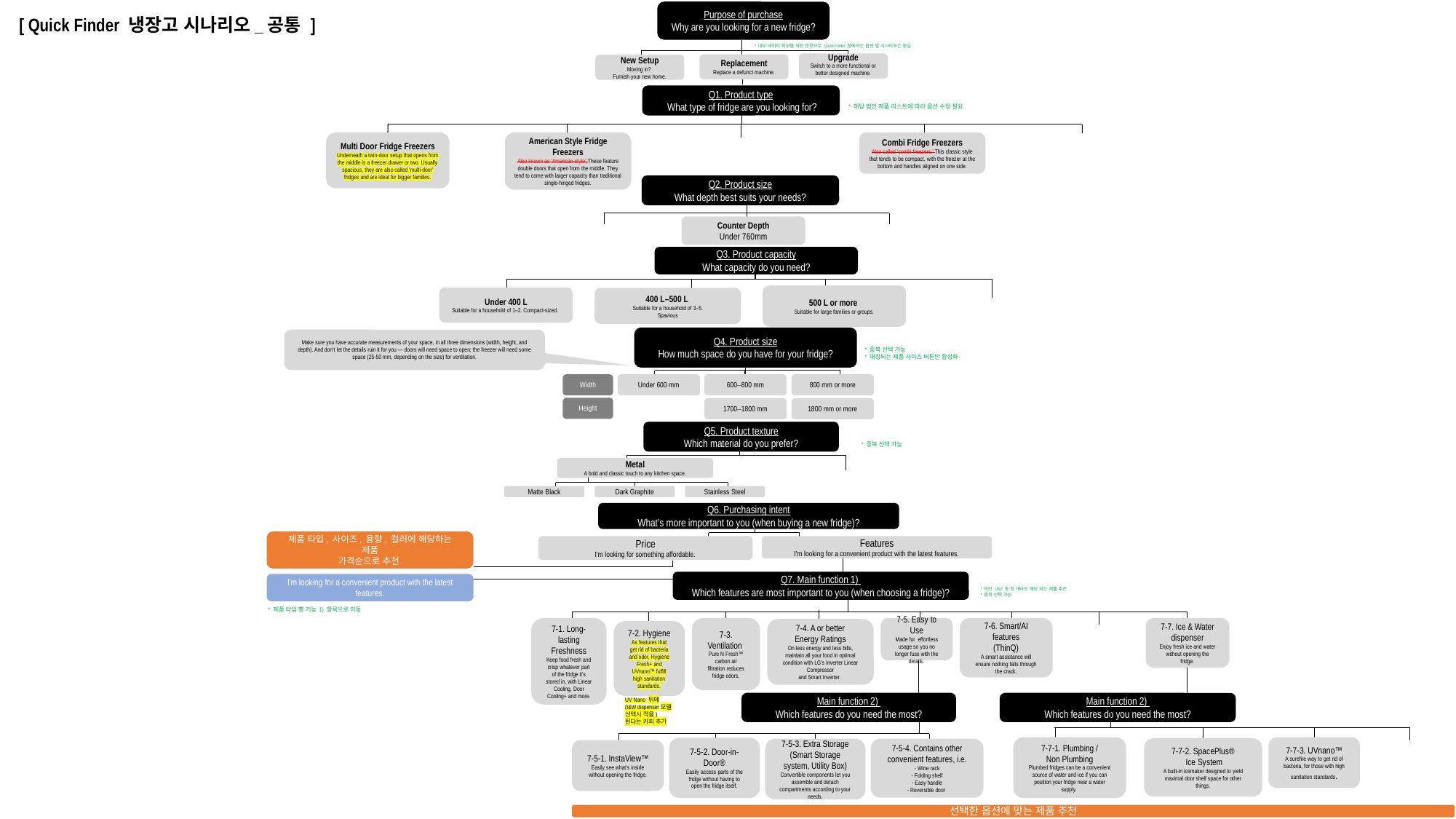

Purpose of purchase
Why are you looking for a new fridge?
* 내부 데이터 확보를 위한 문항으로 Quick Finder 상에서는 옵션 별 시나리오는 동일
Upgrade
Switch to a more functional or better designed machine.

Replacement
Replace a defunct machine.
New Setup
Moving in?
Furnish your new home.
Q1. Product type
 What type of fridge are you looking for?
[ Quick Finder 냉장고 시나리오_공통 ]
* 해당 법인 제품 리스트에 따라 옵션 수정 필요
Combi Fridge Freezers
Also called ‘combi freezers,’ This classic style that tends to be compact, with the freezer at the bottom and handles aligned on one side.
American Style Fridge Freezers
Also known as ‘American-style’,These feature double doors that open from the middle. They tend to come with larger capacity than traditional single-hinged fridges.
Multi Door Fridge Freezers
Underneath a twin-door setup that opens from the middle is a freezer drawer or two. Usually spacious, they are also called ‘multi-door’ fridges and are ideal for bigger families.
Q2. Product size
What depth best suits your needs?
Counter Depth
Under 760mm
Q3. Product capacity
What capacity do you need?
500 L or more
Suitable for large families or groups.
Under 400 L
Suitable for a household of 1–2. Compact-sized.
400 L–500 L
Suitable for a household of 3–5.
Spavious
Q4. Product size
How much space do you have for your fridge?
Make sure you have accurate measurements of your space, in all three dimensions (width, height, and depth). And don’t let the details ruin it for you — doors will need space to open; the freezer will need some space (25-50 mm, depending on the size) for ventilation.
* 중복 선택 가능
* 매칭되는 제품 사이즈 버튼만 활성화
Under 600 mm
600–800 mm
800 mm or more
Width
Height
1700–1800 mm
1800 mm or more
Q5. Product texture
Which material do you prefer?
* 중복 선택 가능
Metal
A bold and classic touch to any kitchen space.
Matte Black
Dark Graphite
Stainless Steel
Q6. Purchasing intent
What’s more important to you (when buying a new fridge)?
Features
I'm looking for a convenient product with the latest features.
Price
I'm looking for something affordable.
제품 타입, 사이즈, 용량, 컬러에 해당하는 제품
가격순으로 추천

I'm looking for a convenient product with the latest features.
* 제품 타입 별 기능 1) 항목으로 이동
Q7. Main function 1)
Which features are most important to you (when choosing a fridge)?
* 하단 USP 중 한 개라도 해당 되는 제품 추천
* 중복 선택 가능
7-7. Ice & Water dispenser
Enjoy fresh ice and water without opening the fridge.
7-1. Long-lasting Freshness
Keep food fresh and crisp whatever part of the fridge it’s stored in, with Linear Cooling, Door Cooling+ and more.
7-3. Ventilation
Pure N Fresh™ carbon air filtration reduces fridge odors.
7-5. Easy to Use
Made for  effortless usage so you no longer fuss with the details.
7-6. Smart/AI features
(ThinQ)
A smart assistance will ensure nothing falls through the crack.
7-4. A or better
Energy Ratings
On less energy and less bills, maintain all your food in optimal condition with LG’s Inverter Linear Compressor
and Smart Inverter.
7-2. Hygiene
As features that get rid of bacteria and odor, Hygiene Fresh+ and UVnano™ fulfill high sanitation standards.
UV Nano 뒤에
(I&W dispenser모델 선택시 적용) 된다는 카피 추가
Main function 2)
Which features do you need the most?
Main function 2)
Which features do you need the most?
7-7-1. Plumbing /
Non Plumbing
Plumbed fridges can be a convenient source of water and ice if you can position your fridge near a water supply.
7-7-3. UVnano™
A surefire way to get rid of bacteria, for those with high
sanitation standards.
7-5-2. Door-in-Door®
Easily access parts of the fridge without having to open the fridge itself.
7-7-2. SpacePlus®
 Ice System
A built-in icemaker designed to yield maximal door shelf space for other things.
7-5-3. Extra Storage
(Smart Storage system, Utility Box)
Convertible components let you assemble and detach compartments according to your needs.
7-5-4. Contains other convenient features, i.e.
- Wine rack
- Folding shelf
- Easy handle
- Reversible door
7-5-1. InstaView™
Easily see what’s inside without opening the fridge.
선택한 옵션에 맞는 제품 추천